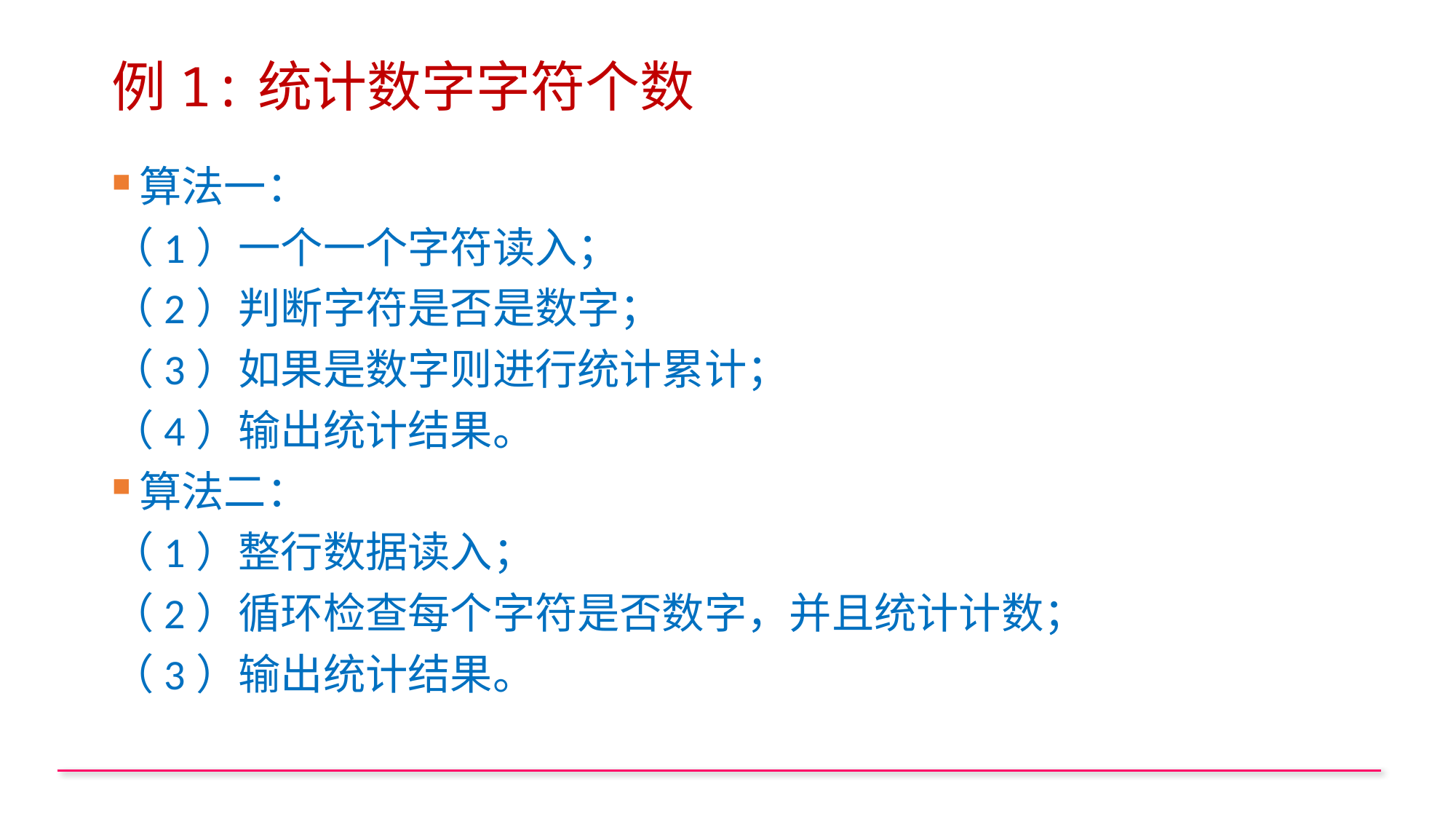

# 例1:统计数字字符个数
算法一：
（1）一个一个字符读入；
（2）判断字符是否是数字；
（3）如果是数字则进行统计累计；
（4）输出统计结果。
算法二：
（1）整行数据读入；
（2）循环检查每个字符是否数字，并且统计计数；
（3）输出统计结果。